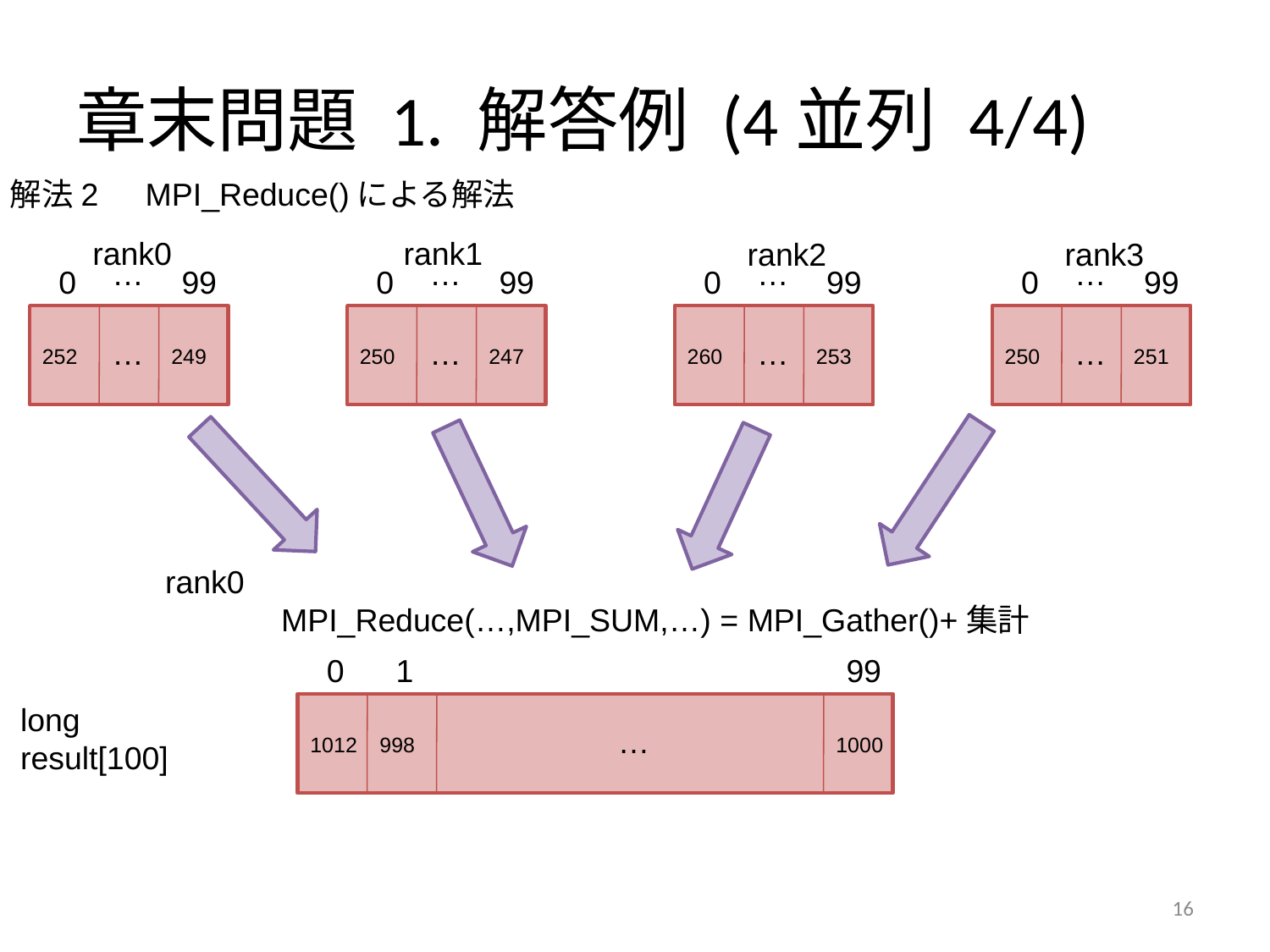

# 章末問題 1. 解答例 (4並列 4/4)
解法2　MPI_Reduce()による解法
rank0
rank1
rank2
rank3
…
…
0
99

…
250
247
…
0
99

…
260
253
…
0
99

…
250
251
0
99

…
252
249

rank0
MPI_Reduce(…,MPI_SUM,…) = MPI_Gather()+集計
0
99
1
long
result[100]

…
1012
1000
998
16